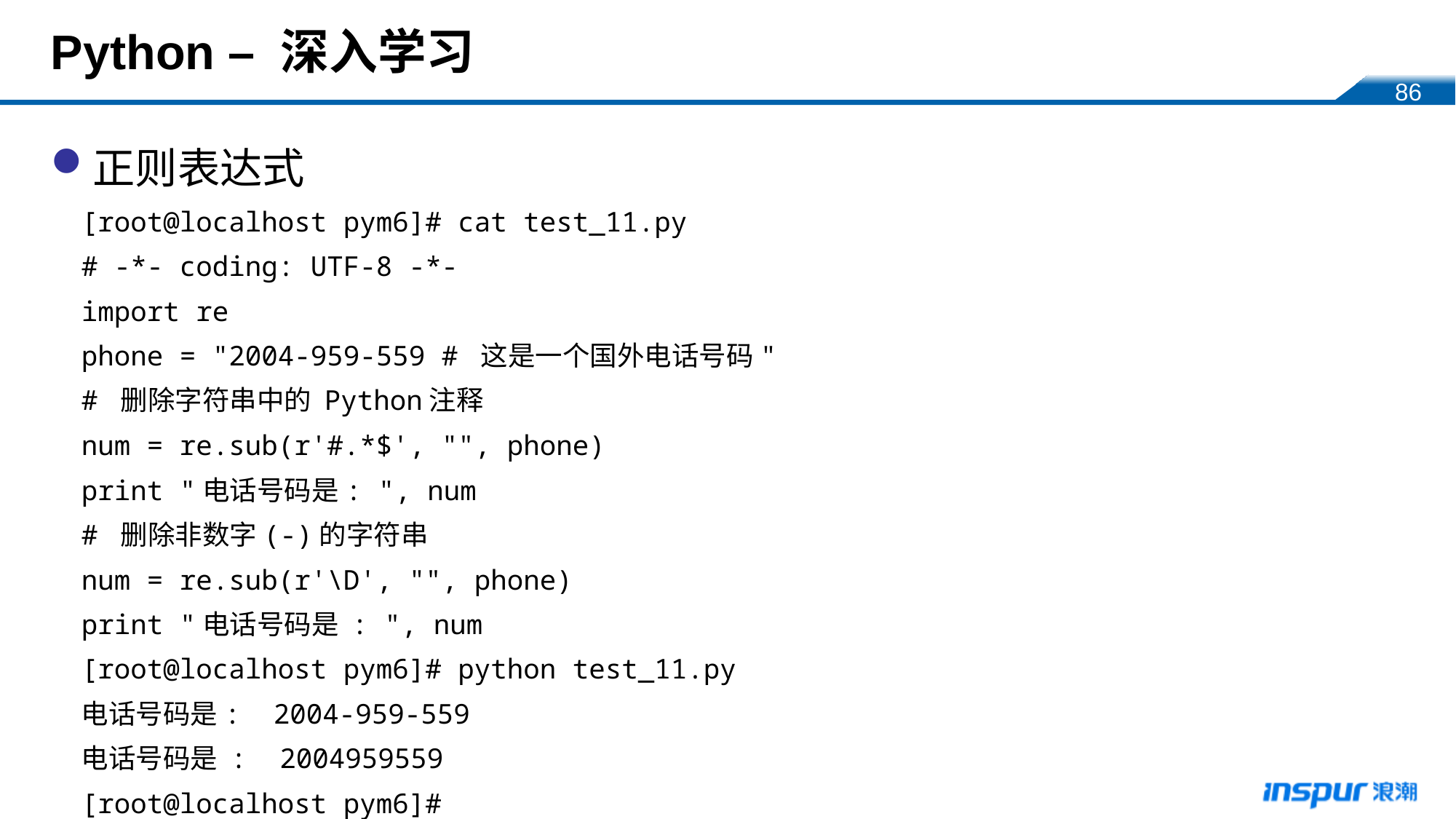

# Python – 深入学习
正则表达式
[root@localhost pym6]# cat test_11.py
# -*- coding: UTF-8 -*-
import re
phone = "2004-959-559 # 这是一个国外电话号码"
# 删除字符串中的 Python注释
num = re.sub(r'#.*$', "", phone)
print "电话号码是: ", num
# 删除非数字(-)的字符串
num = re.sub(r'\D', "", phone)
print "电话号码是 : ", num
[root@localhost pym6]# python test_11.py
电话号码是:  2004-959-559
电话号码是 :  2004959559
[root@localhost pym6]#